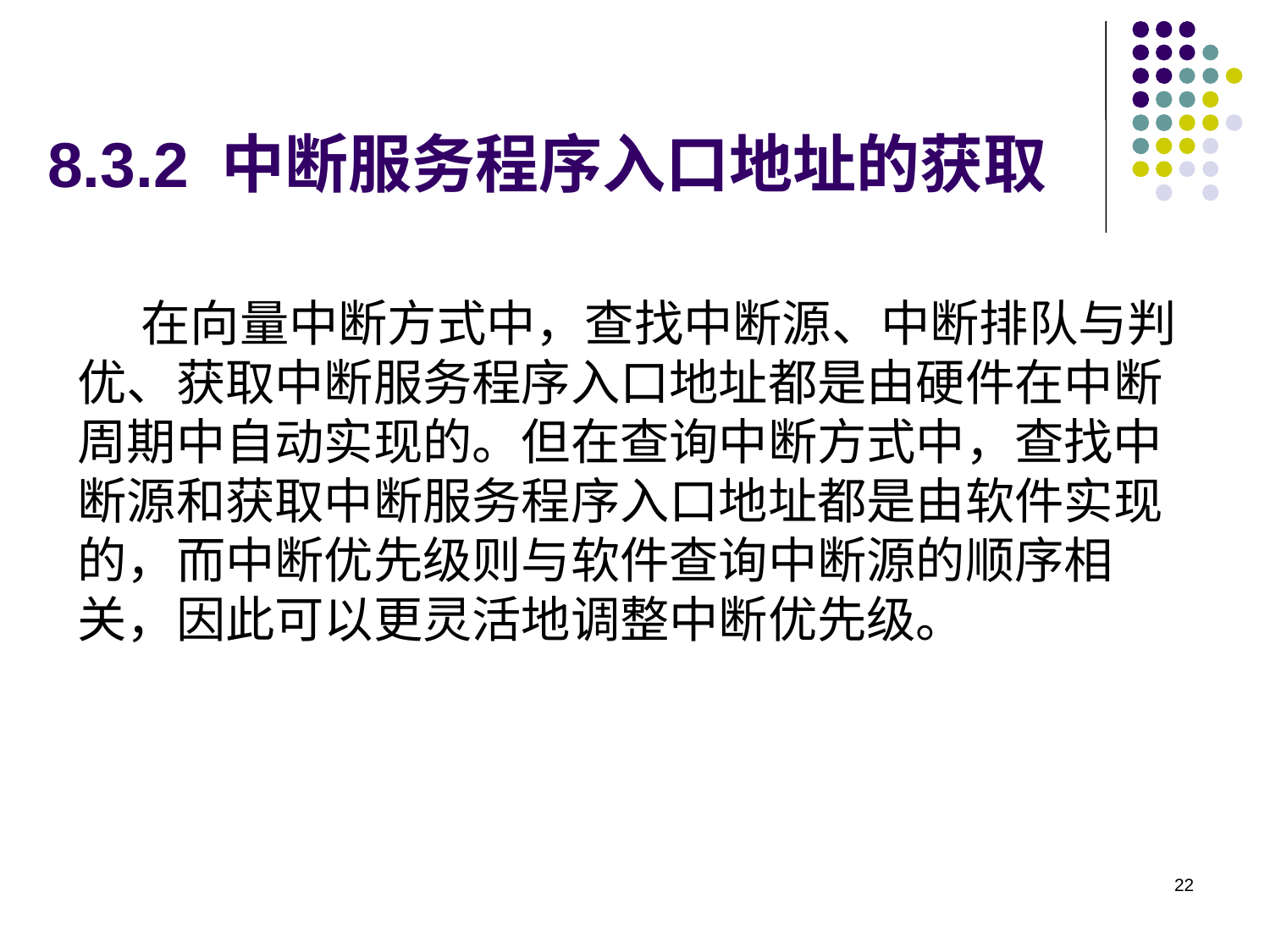

# 8.3.2 中断服务程序入口地址的获取
在向量中断方式中，查找中断源、中断排队与判优、获取中断服务程序入口地址都是由硬件在中断周期中自动实现的。但在查询中断方式中，查找中断源和获取中断服务程序入口地址都是由软件实现的，而中断优先级则与软件查询中断源的顺序相关，因此可以更灵活地调整中断优先级。
22